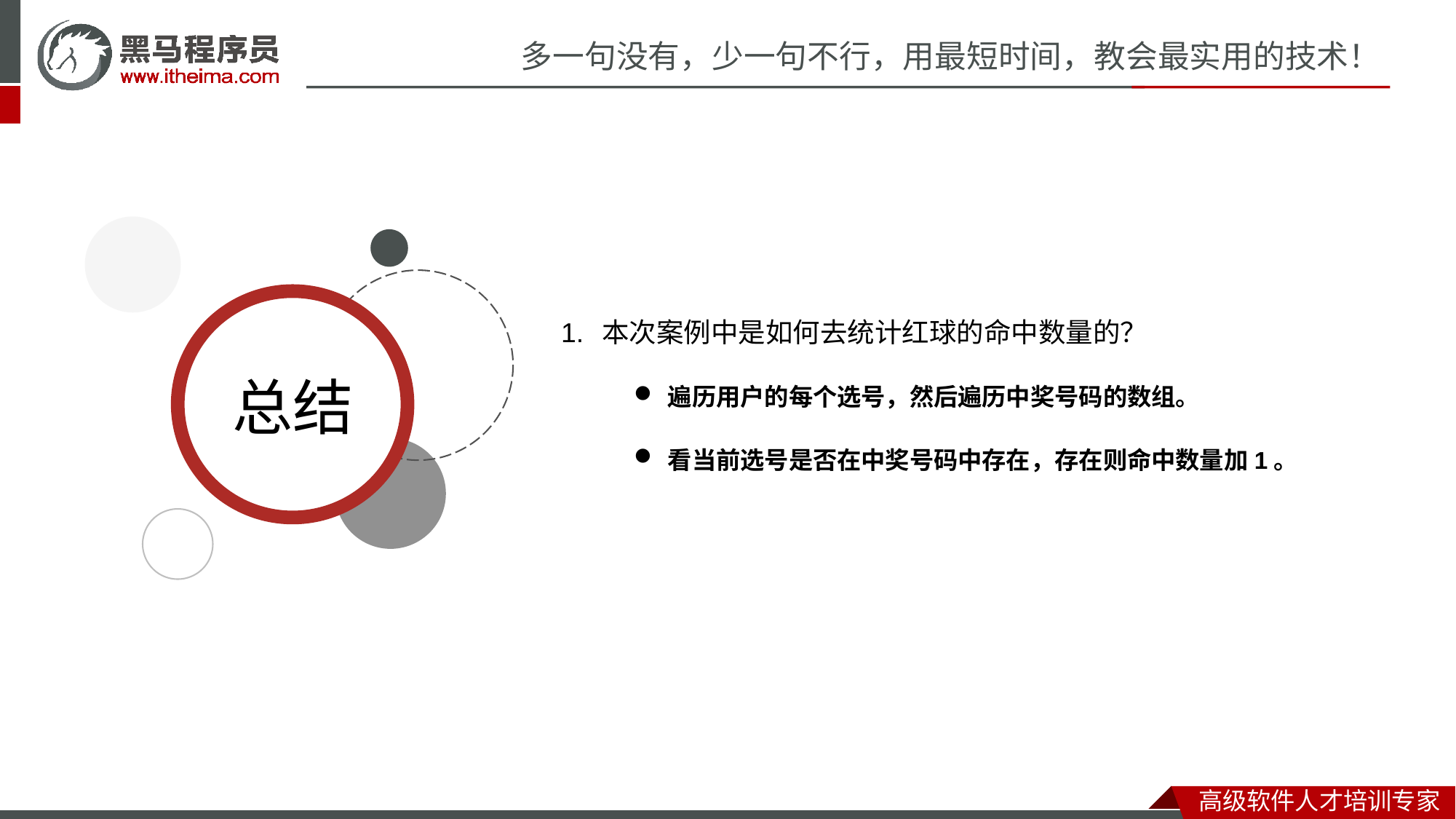

本次案例中是如何去统计红球的命中数量的？
遍历用户的每个选号，然后遍历中奖号码的数组。
看当前选号是否在中奖号码中存在，存在则命中数量加1。